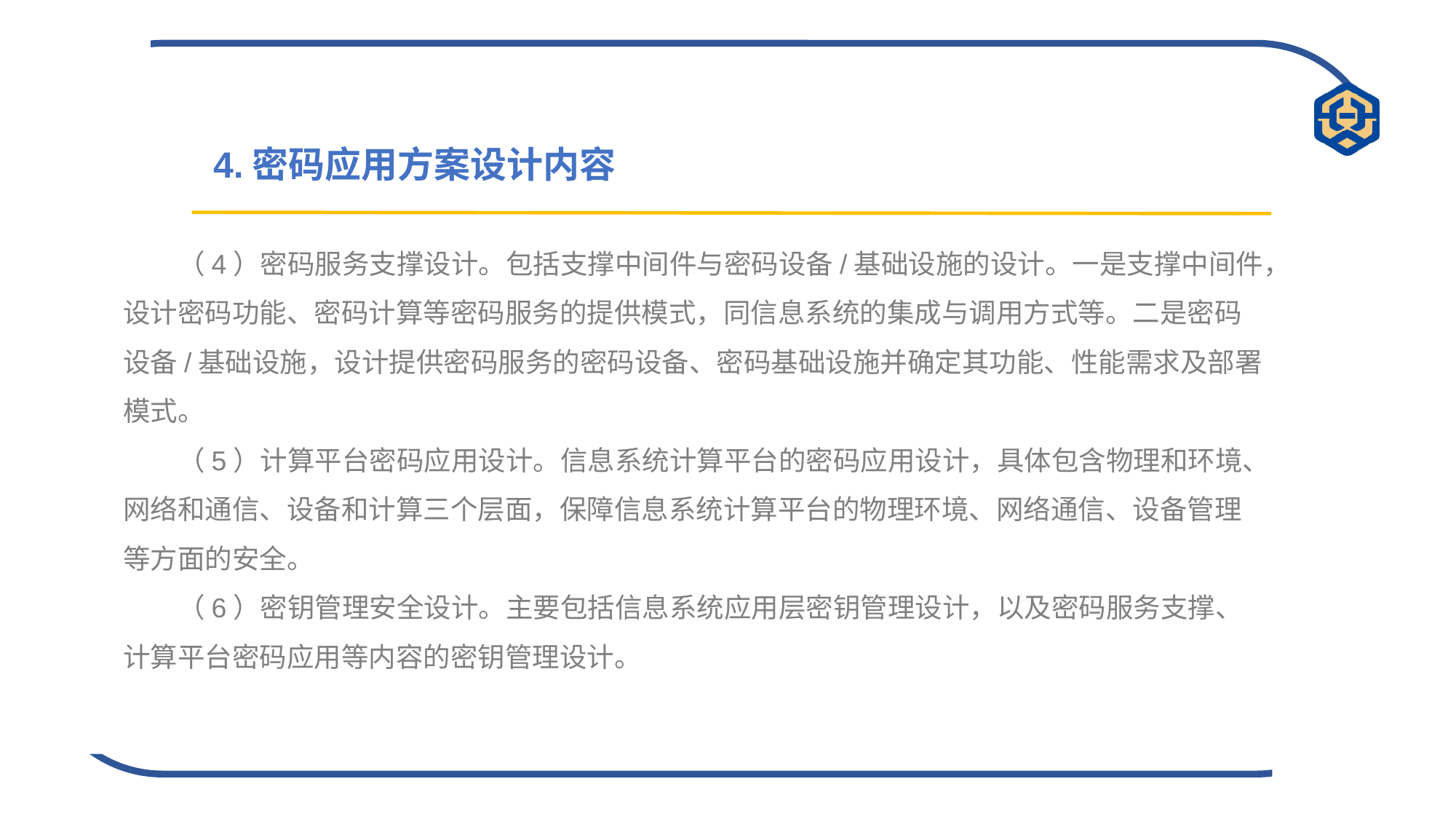

4.密码应用方案设计内容
（4）密码服务支撑设计。包括支撑中间件与密码设备/基础设施的设计。一是支撑中间件，设计密码功能、密码计算等密码服务的提供模式，同信息系统的集成与调用方式等。二是密码设备/基础设施，设计提供密码服务的密码设备、密码基础设施并确定其功能、性能需求及部署模式。
（5）计算平台密码应用设计。信息系统计算平台的密码应用设计，具体包含物理和环境、网络和通信、设备和计算三个层面，保障信息系统计算平台的物理环境、网络通信、设备管理等方面的安全。
（6）密钥管理安全设计。主要包括信息系统应用层密钥管理设计，以及密码服务支撑、计算平台密码应用等内容的密钥管理设计。